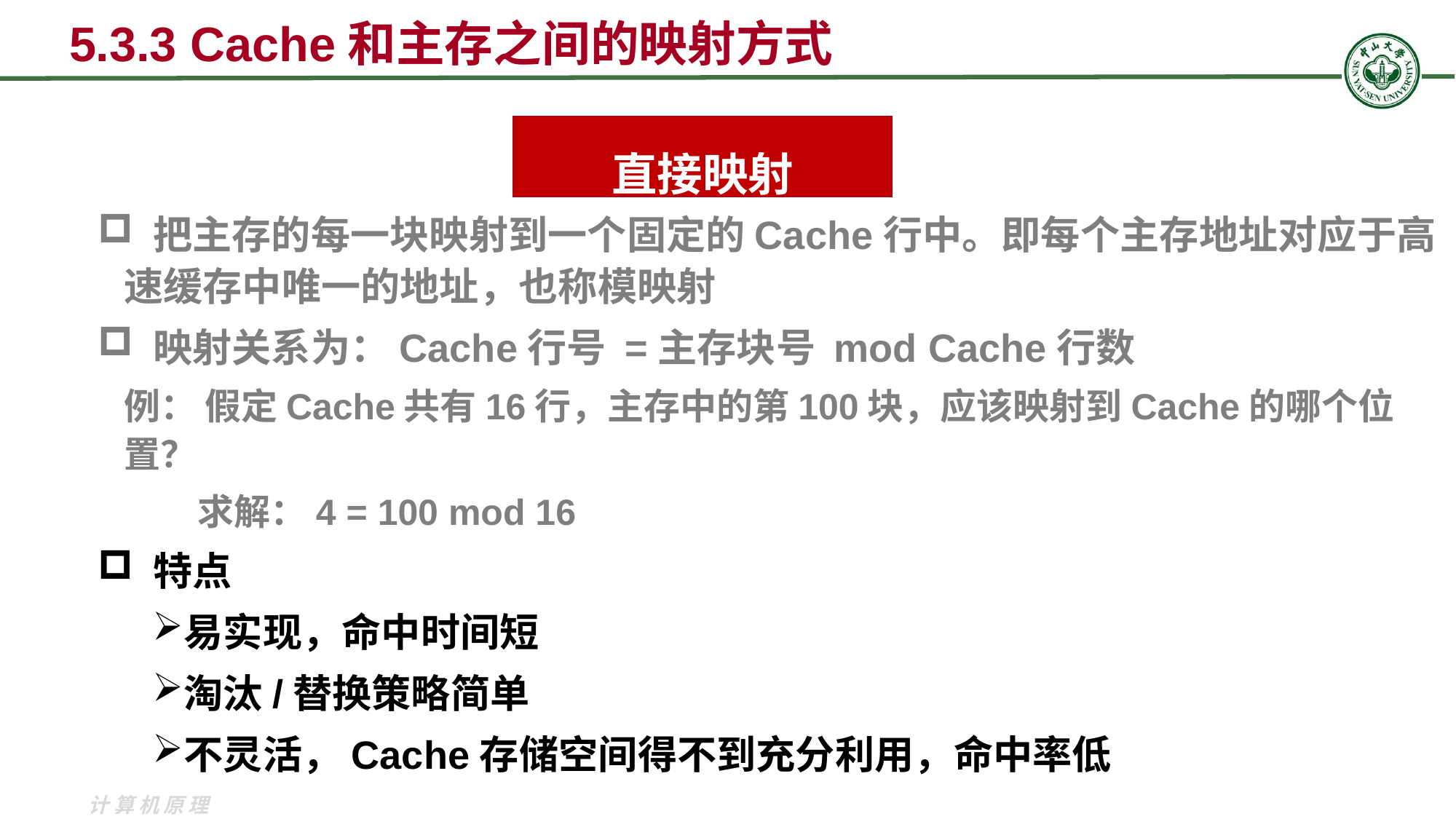

5.3.3 Cache和主存之间的映射方式
直接映射
 把主存的每一块映射到一个固定的Cache行中。即每个主存地址对应于高速缓存中唯一的地址，也称模映射
 映射关系为：Cache行号 =主存块号 mod Cache行数
例： 假定Cache共有16行，主存中的第100块，应该映射到Cache的哪个位置？
        求解：4 = 100 mod 16
 特点
易实现，命中时间短
淘汰/替换策略简单
不灵活，Cache存储空间得不到充分利用，命中率低